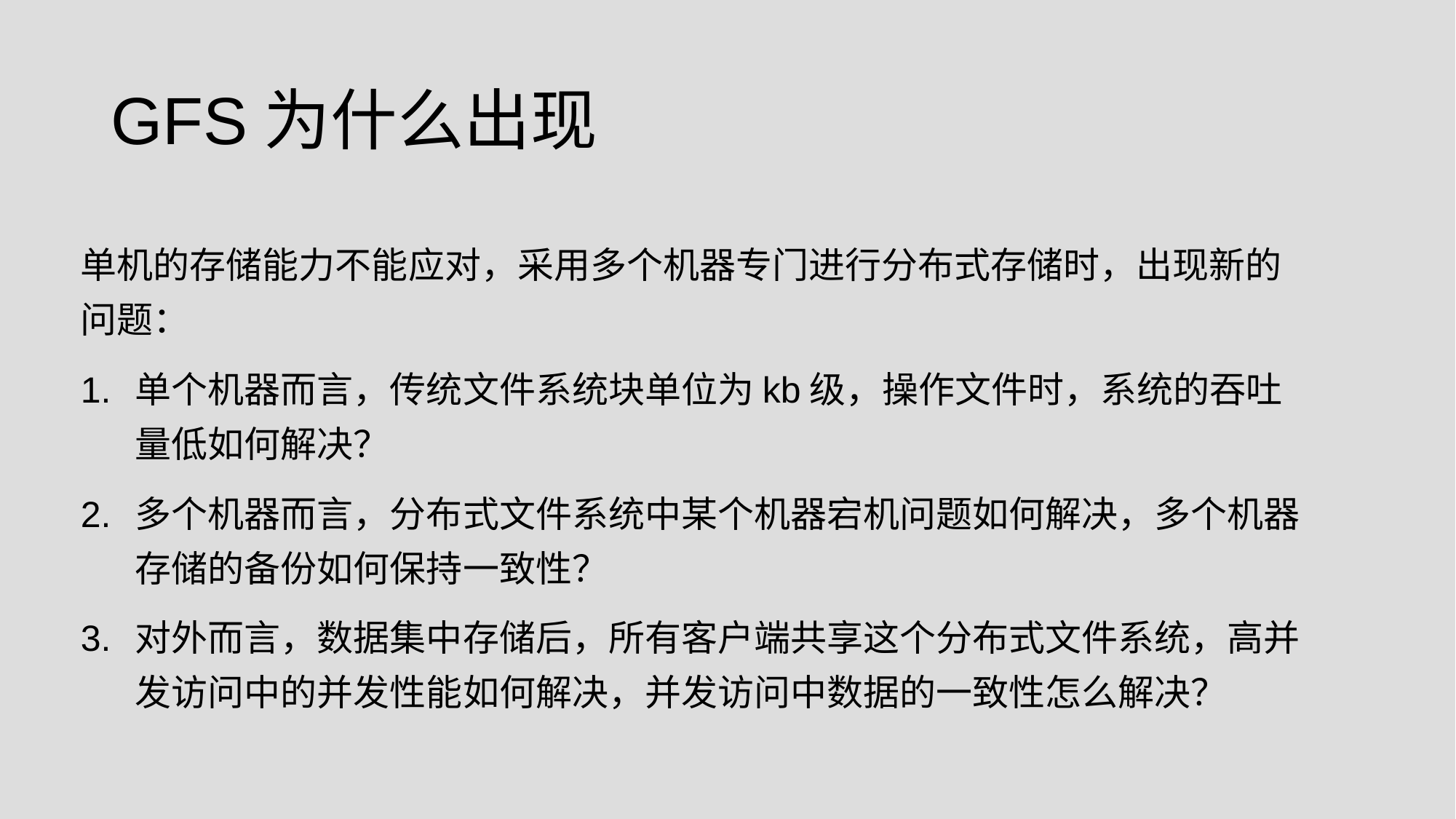

# GFS为什么出现
单机的存储能力不能应对，采用多个机器专门进行分布式存储时，出现新的问题：
单个机器而言，传统文件系统块单位为kb级，操作文件时，系统的吞吐量低如何解决？
多个机器而言，分布式文件系统中某个机器宕机问题如何解决，多个机器存储的备份如何保持一致性？
对外而言，数据集中存储后，所有客户端共享这个分布式文件系统，高并发访问中的并发性能如何解决，并发访问中数据的一致性怎么解决？